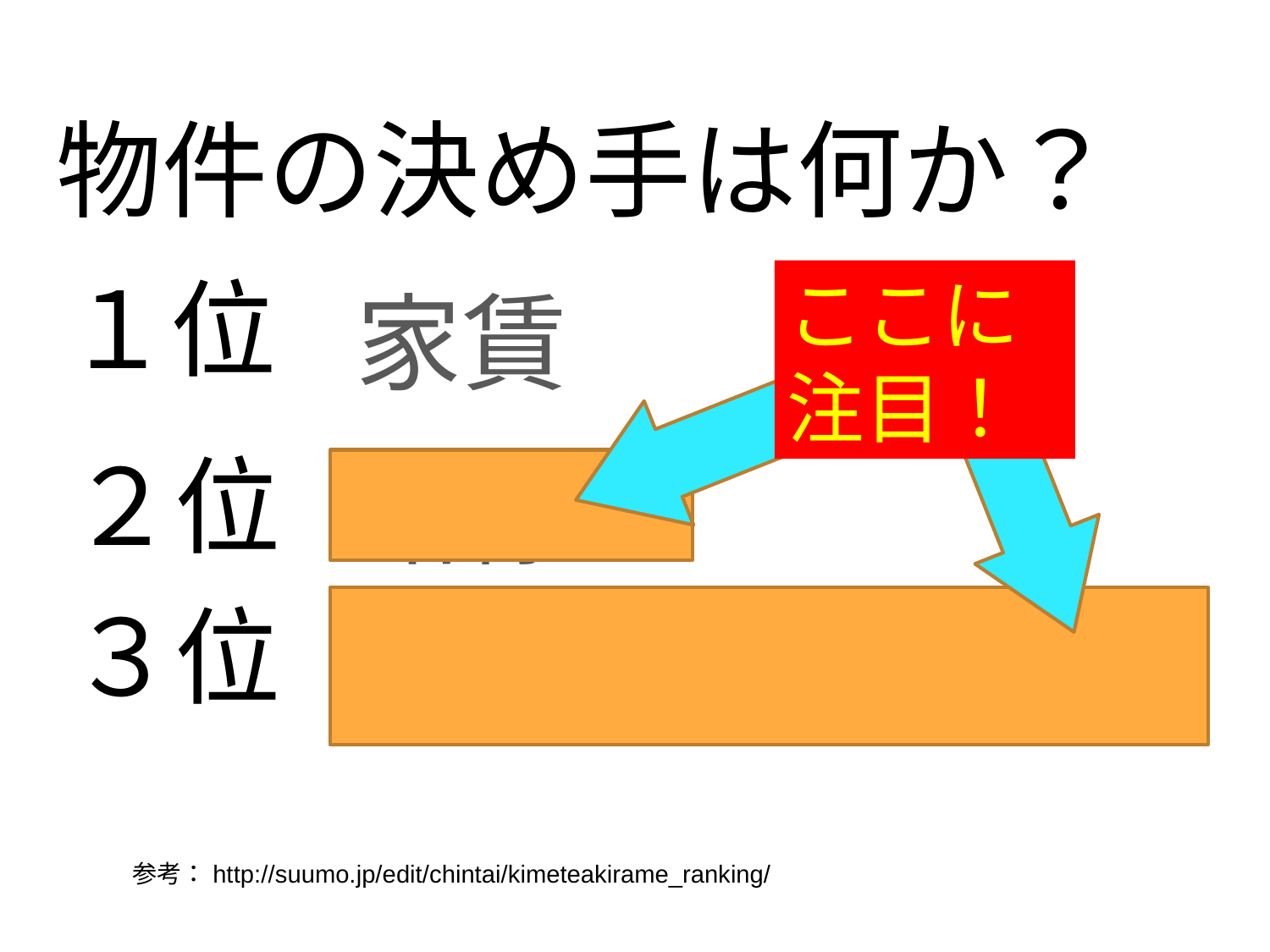

# 物件の決め手は何か？
家賃
路線
最寄駅からの時間
１位
ここに注目！

２位

３位

参考：http://suumo.jp/edit/chintai/kimeteakirame_ranking/